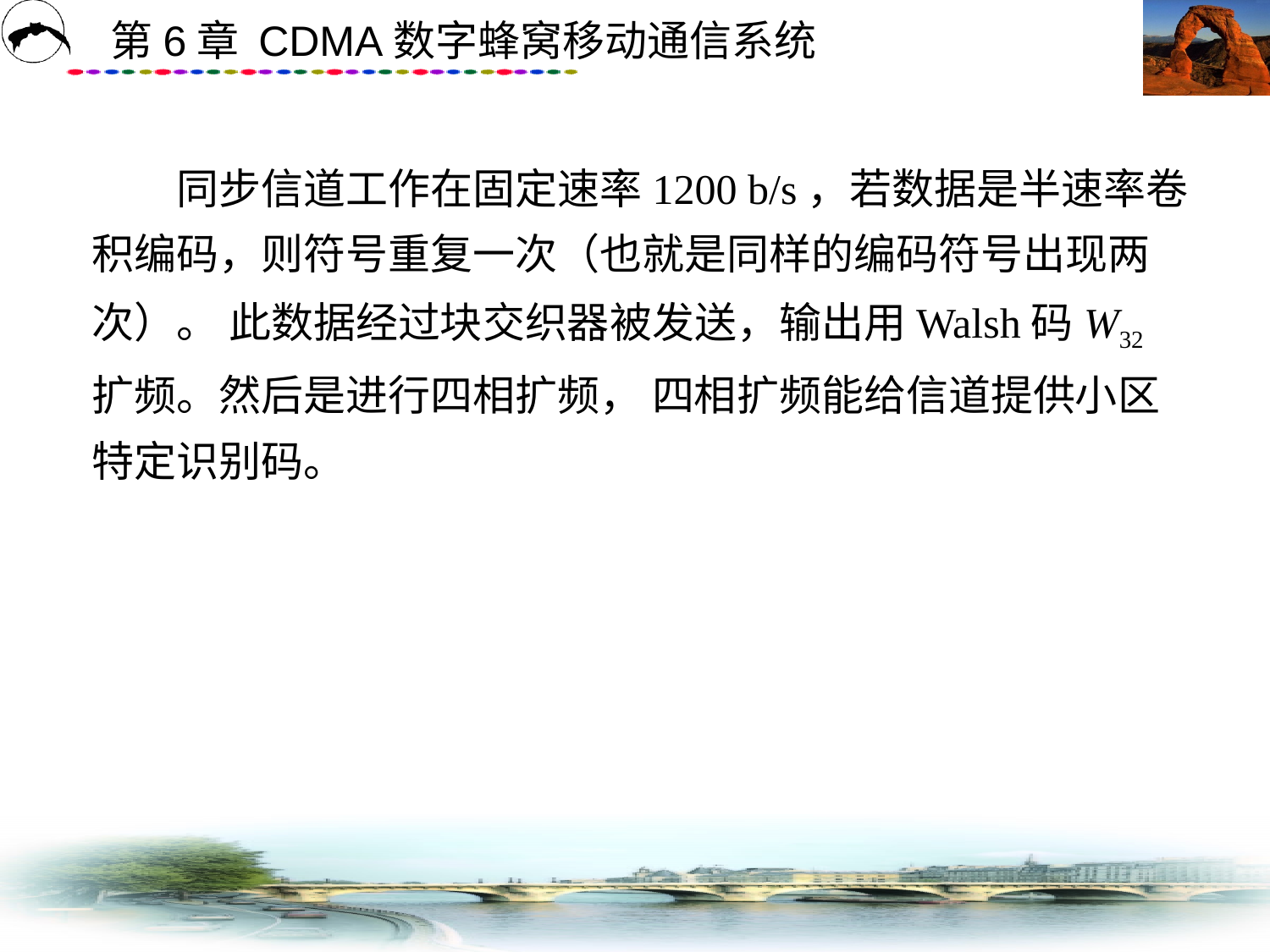

# 同步信道工作在固定速率1200 b/s，若数据是半速率卷积编码，则符号重复一次（也就是同样的编码符号出现两次）。 此数据经过块交织器被发送，输出用Walsh码W32扩频。然后是进行四相扩频， 四相扩频能给信道提供小区特定识别码。